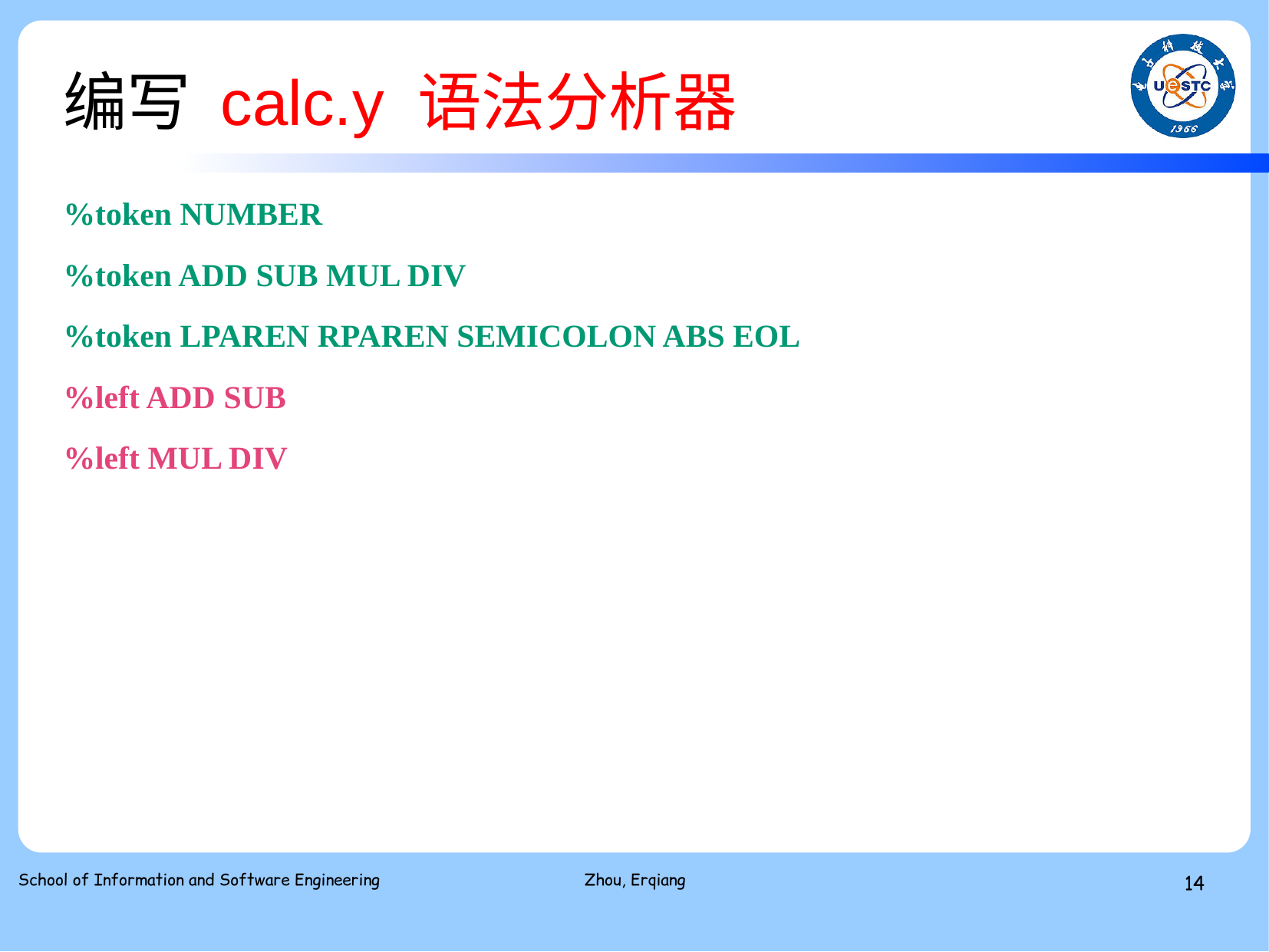

编写 calc.y 语法分析器
%token NUMBER
%token ADD SUB MUL DIV
%token LPAREN RPAREN SEMICOLON ABS EOL
%left ADD SUB
%left MUL DIV

School of Information and Software Engineering
Zhou, Erqiang
14